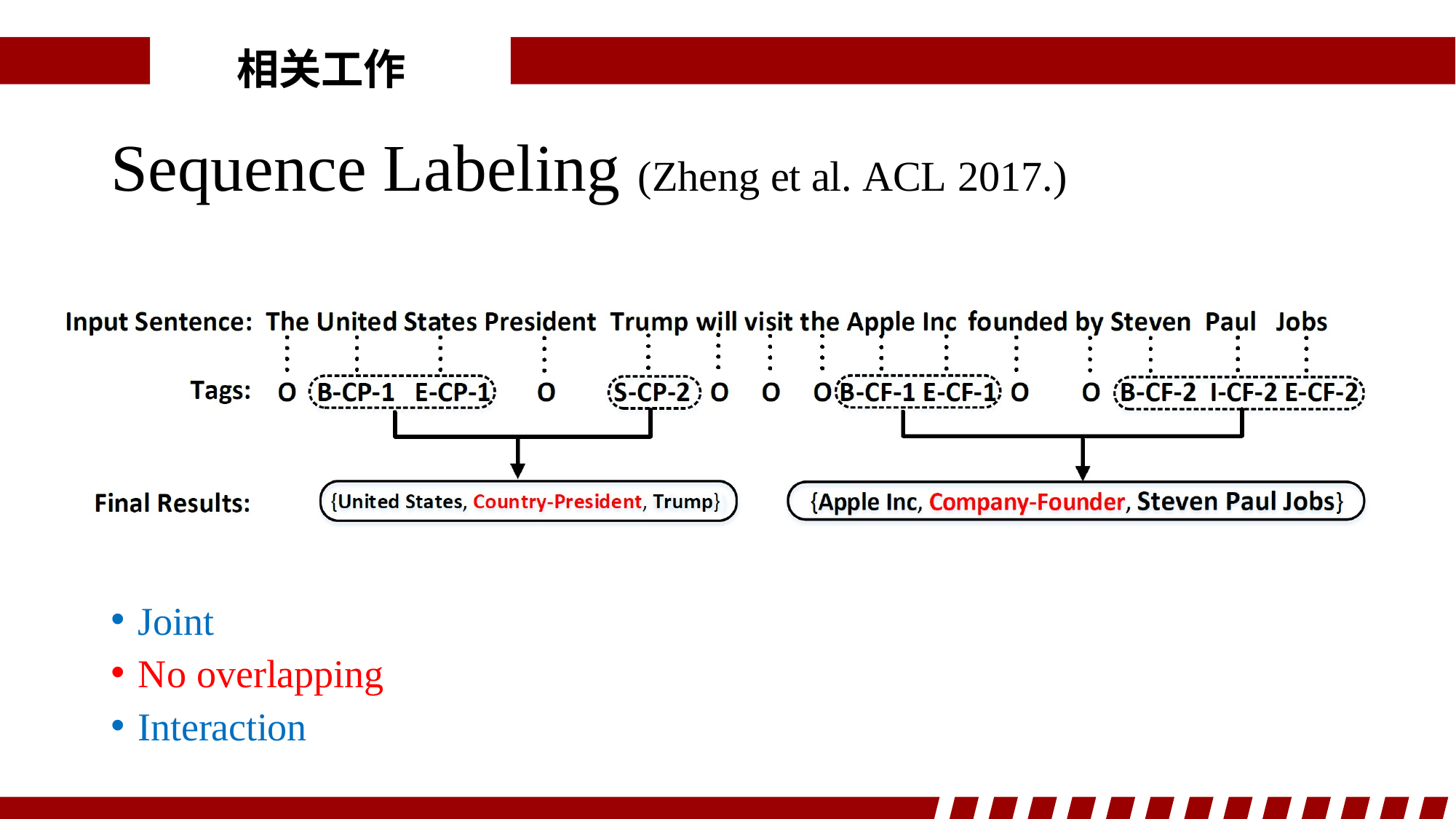

相关工作

Sequence Labeling (Zheng et al. ACL 2017.)

Joint
No overlapping
Interaction